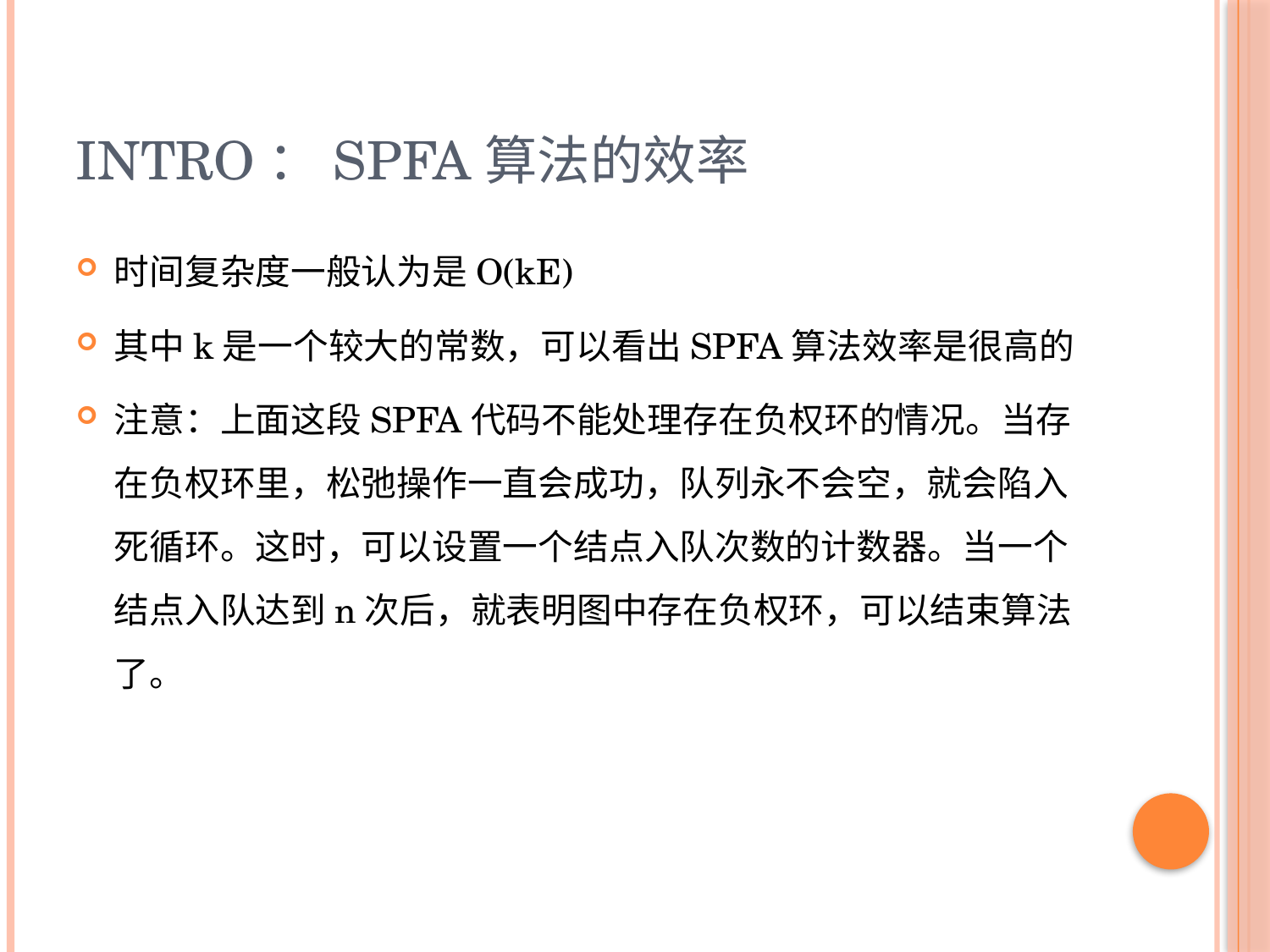

# Intro：SPFA算法的效率
时间复杂度一般认为是O(kE)
其中k是一个较大的常数，可以看出SPFA算法效率是很高的
注意：上面这段SPFA代码不能处理存在负权环的情况。当存在负权环里，松弛操作一直会成功，队列永不会空，就会陷入死循环。这时，可以设置一个结点入队次数的计数器。当一个结点入队达到n次后，就表明图中存在负权环，可以结束算法了。